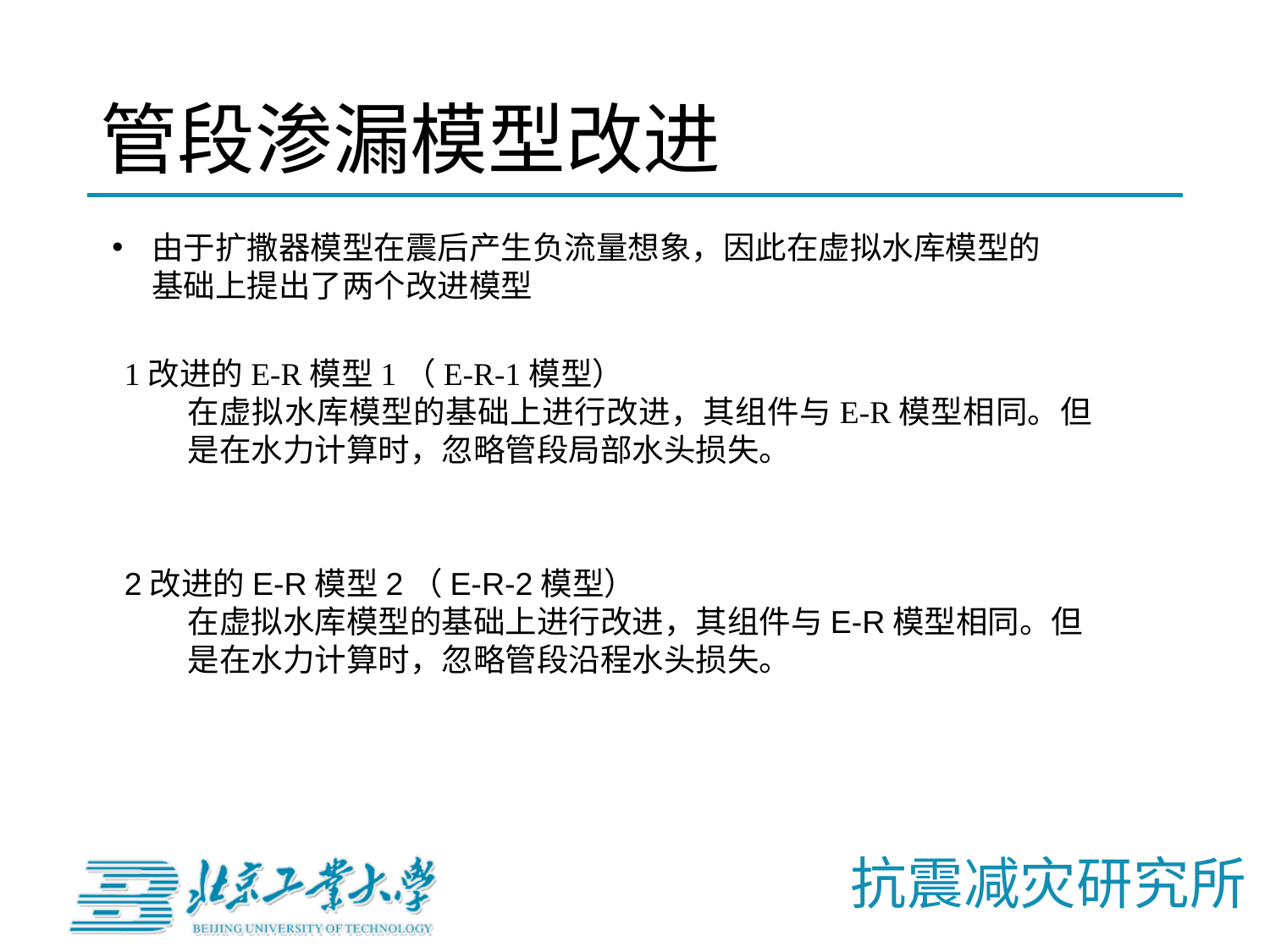

# 管段渗漏模型改进
由于扩撒器模型在震后产生负流量想象，因此在虚拟水库模型的基础上提出了两个改进模型
1改进的E-R模型1（E-R-1模型）
在虚拟水库模型的基础上进行改进，其组件与E-R模型相同。但是在水力计算时，忽略管段局部水头损失。
2改进的E-R模型2（E-R-2模型）
在虚拟水库模型的基础上进行改进，其组件与E-R模型相同。但是在水力计算时，忽略管段沿程水头损失。